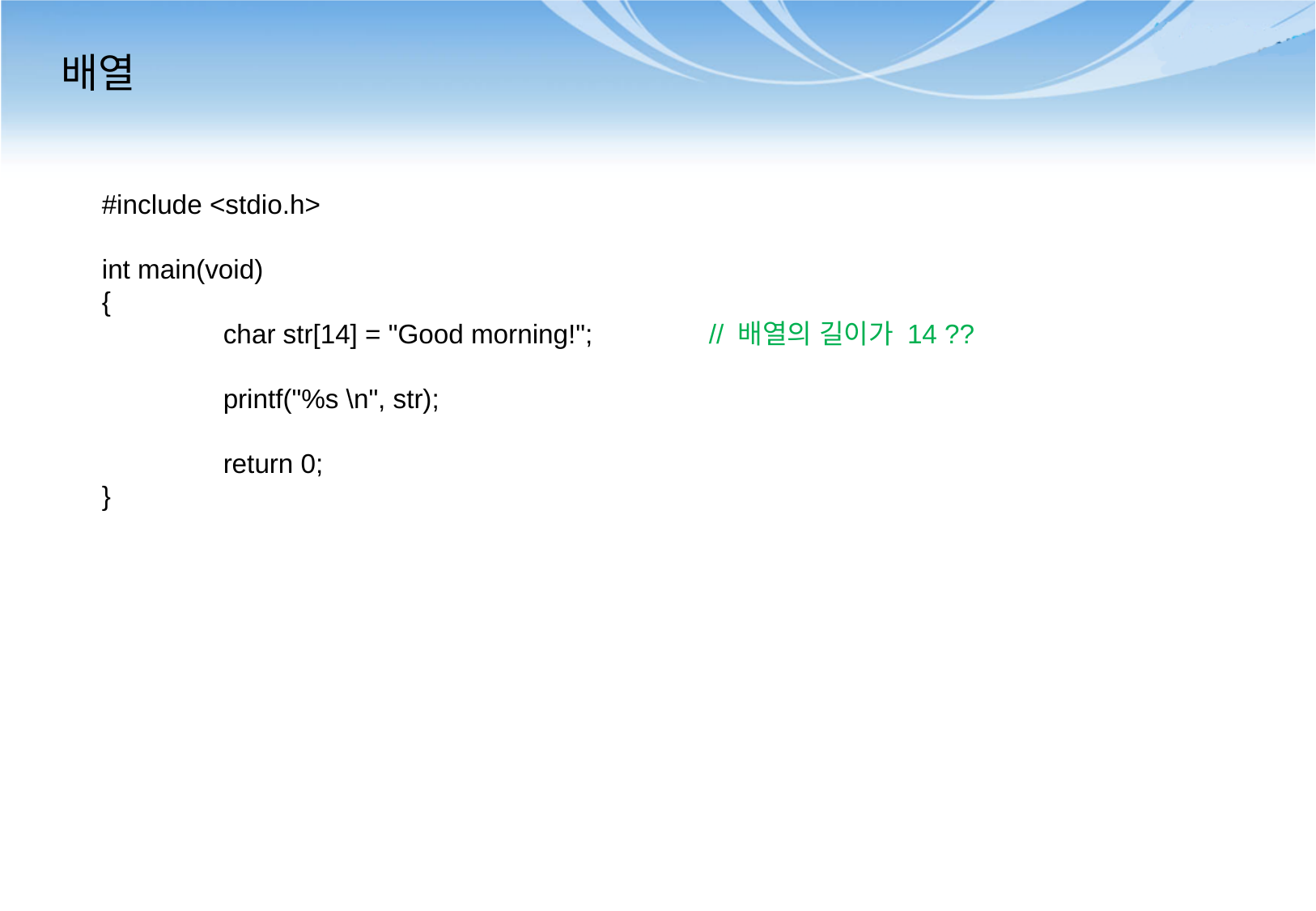

# 배열

#include <stdio.h>

int main(void)
{
	char str[14] = "Good morning!";	// 배열의 길이가 14 ??

	printf("%s \n", str);

	return 0;
}